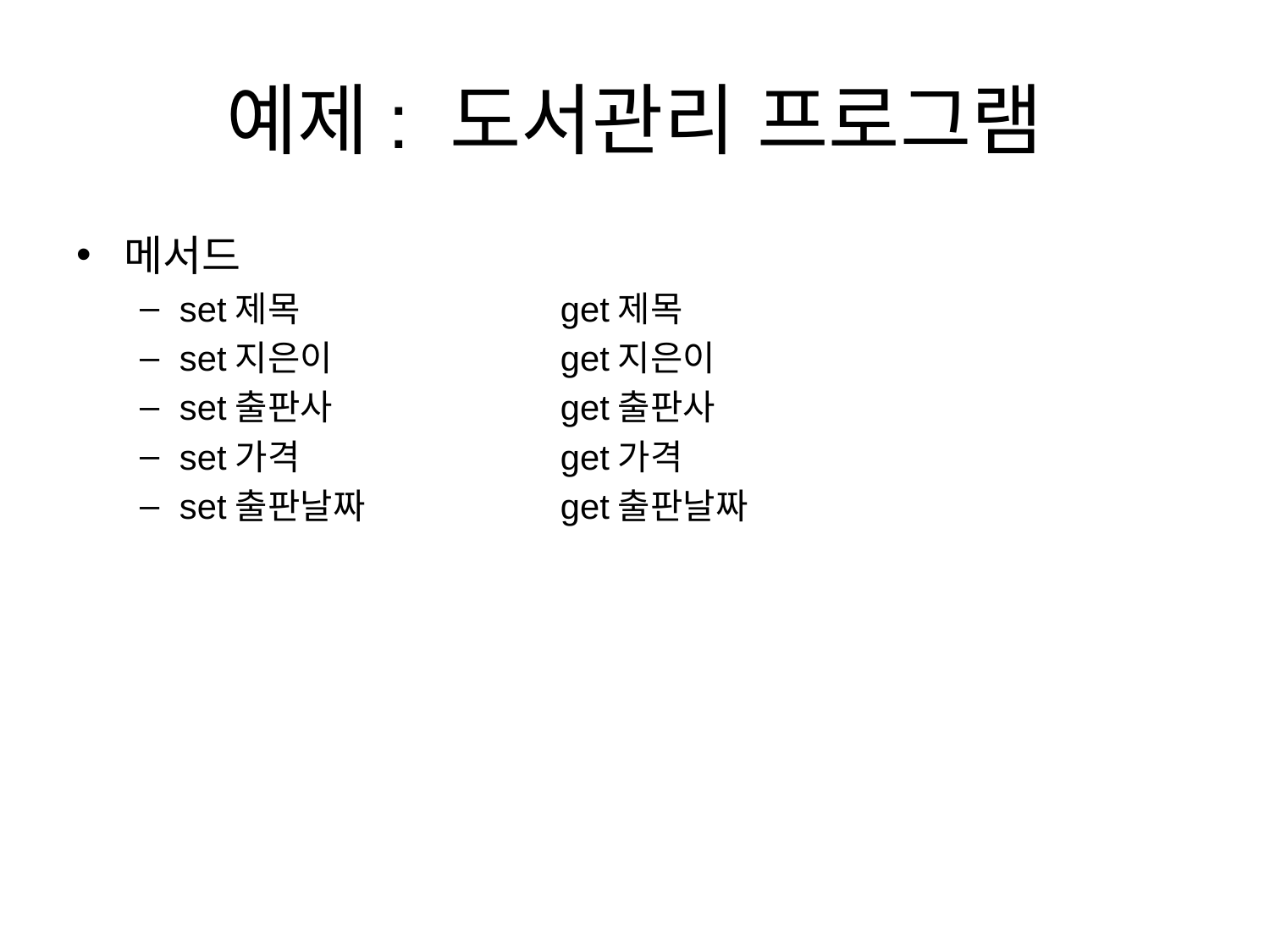

# 예제: 도서관리 프로그램
메서드
set제목			get제목
set지은이		get지은이
set출판사		get출판사
set가격			get가격
set출판날짜		get출판날짜